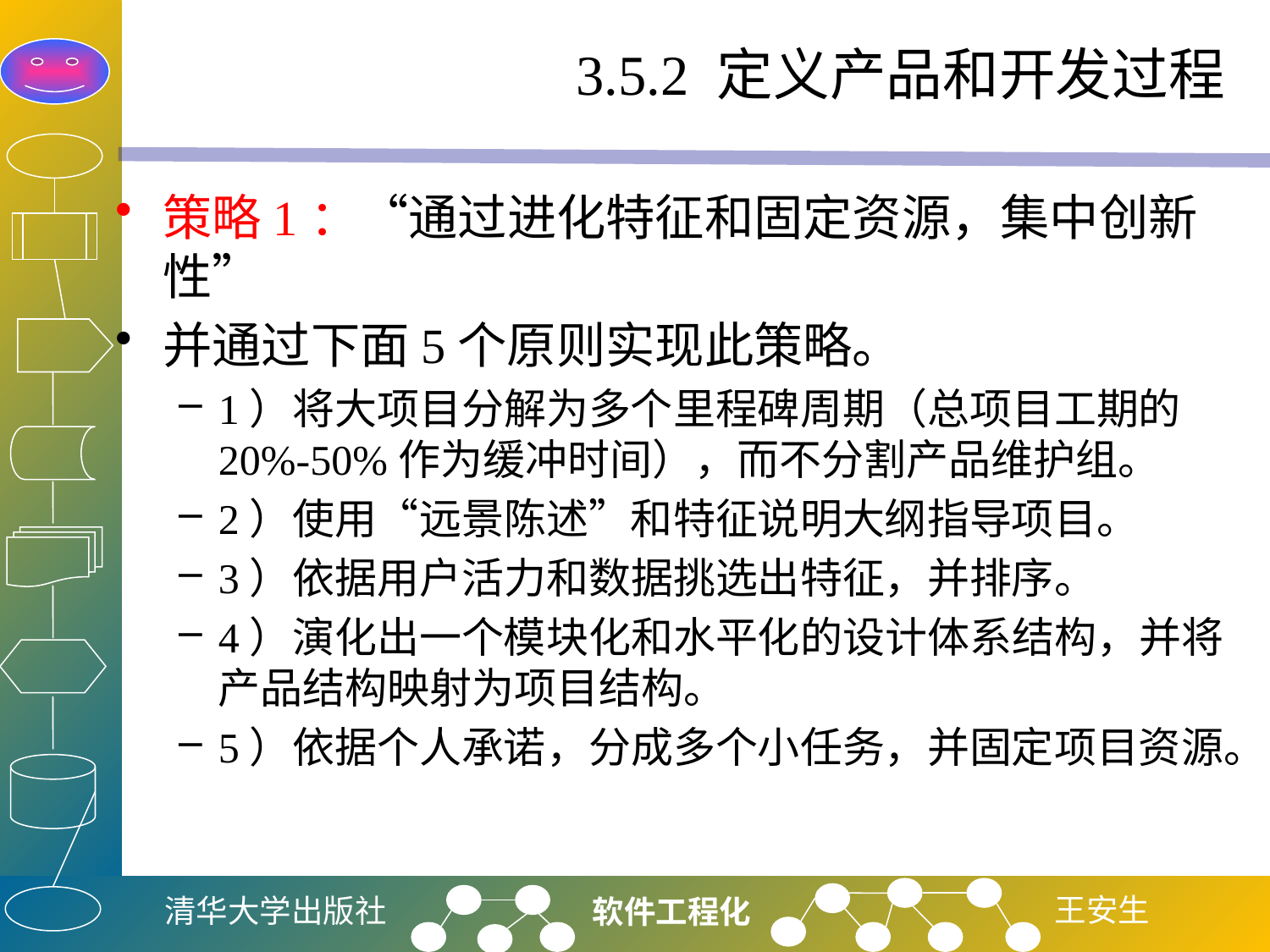

# 3.5.2 定义产品和开发过程
策略1：“通过进化特征和固定资源，集中创新性”
并通过下面5个原则实现此策略。
1）将大项目分解为多个里程碑周期（总项目工期的20%-50%作为缓冲时间），而不分割产品维护组。
2）使用“远景陈述”和特征说明大纲指导项目。
3）依据用户活力和数据挑选出特征，并排序。
4）演化出一个模块化和水平化的设计体系结构，并将产品结构映射为项目结构。
5）依据个人承诺，分成多个小任务，并固定项目资源。